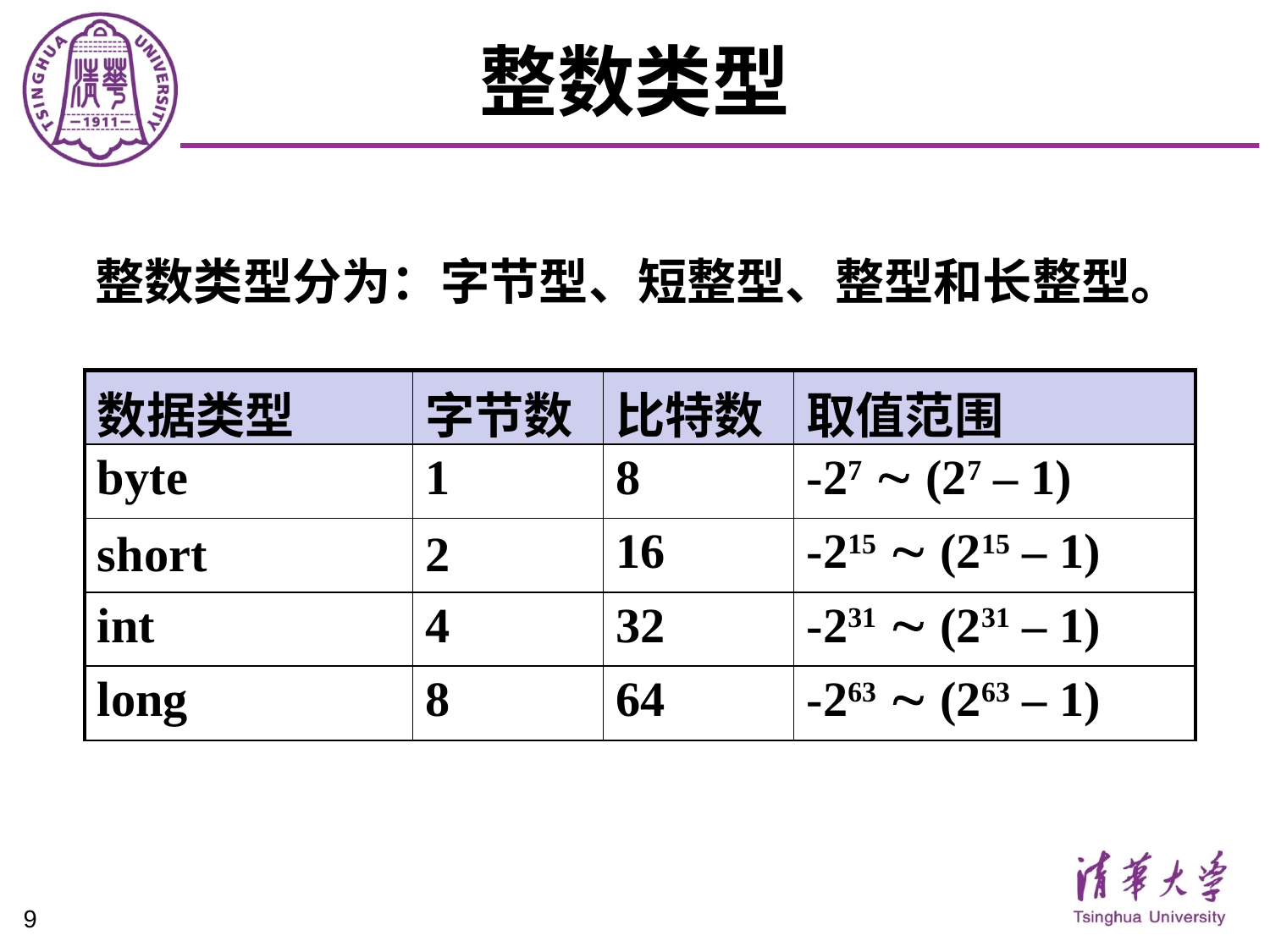

# 整数类型
整数类型分为：字节型、短整型、整型和长整型。
| 数据类型 | 字节数 | 比特数 | 取值范围 |
| --- | --- | --- | --- |
| byte | 1 | 8 | -27 ∼ (27 – 1) |
| short | 2 | 16 | -215 ∼ (215 – 1) |
| int | 4 | 32 | -231 ∼ (231 – 1) |
| long | 8 | 64 | -263 ∼ (263 – 1) |
9